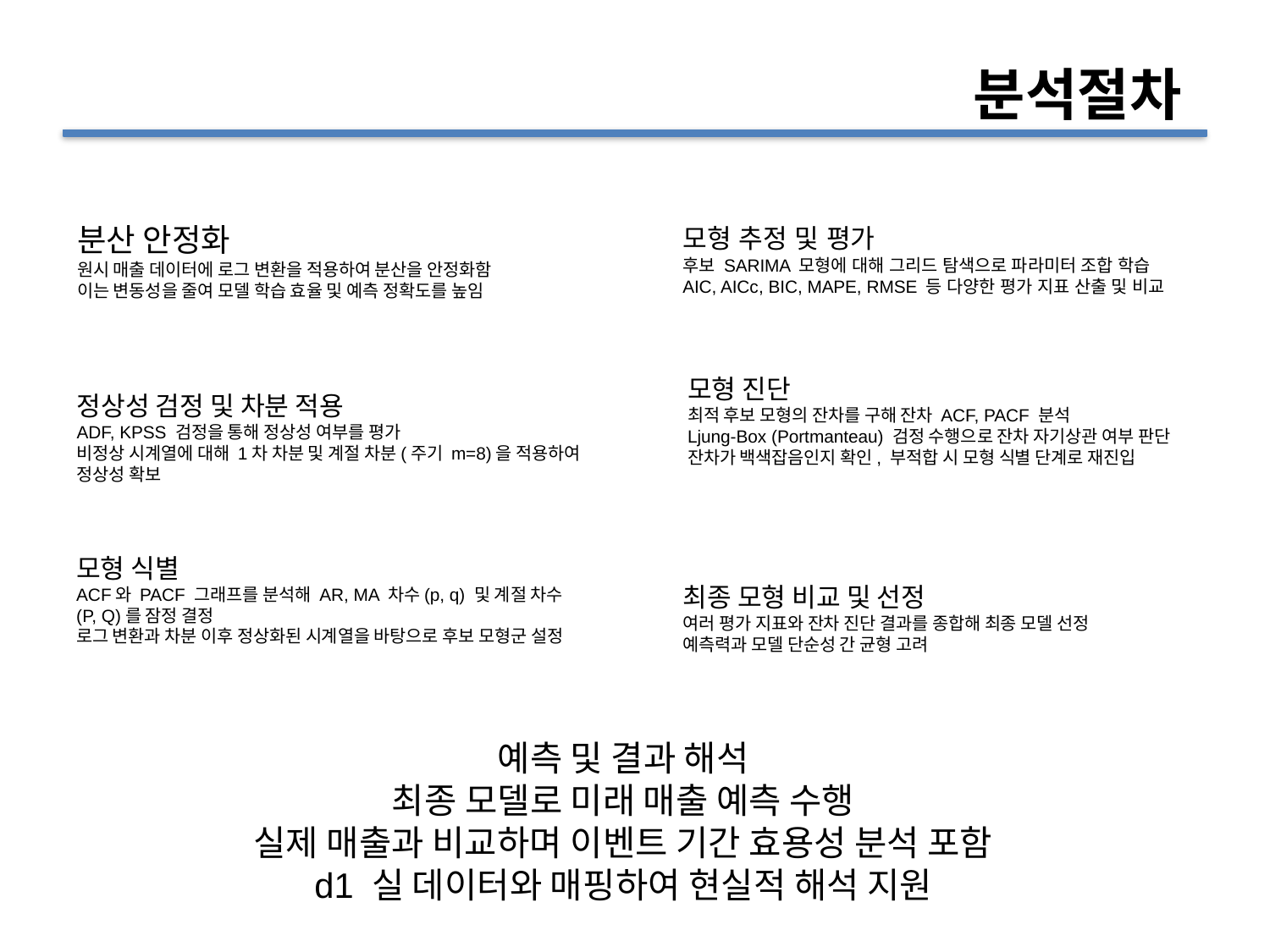

분석절차

모형 추정 및 평가
후보 SARIMA 모형에 대해 그리드 탐색으로 파라미터 조합 학습
AIC, AICc, BIC, MAPE, RMSE 등 다양한 평가 지표 산출 및 비교
분산 안정화
원시 매출 데이터에 로그 변환을 적용하여 분산을 안정화함
이는 변동성을 줄여 모델 학습 효율 및 예측 정확도를 높임
모형 진단
최적 후보 모형의 잔차를 구해 잔차 ACF, PACF 분석
Ljung-Box (Portmanteau) 검정 수행으로 잔차 자기상관 여부 판단
잔차가 백색잡음인지 확인, 부적합 시 모형 식별 단계로 재진입
정상성 검정 및 차분 적용
ADF, KPSS 검정을 통해 정상성 여부를 평가
비정상 시계열에 대해 1차 차분 및 계절 차분(주기 m=8)을 적용하여 정상성 확보
모형 식별
ACF와 PACF 그래프를 분석해 AR, MA 차수(p, q) 및 계절 차수(P, Q)를 잠정 결정
로그 변환과 차분 이후 정상화된 시계열을 바탕으로 후보 모형군 설정
최종 모형 비교 및 선정
여러 평가 지표와 잔차 진단 결과를 종합해 최종 모델 선정
예측력과 모델 단순성 간 균형 고려
예측 및 결과 해석
최종 모델로 미래 매출 예측 수행
실제 매출과 비교하며 이벤트 기간 효용성 분석 포함
d1 실 데이터와 매핑하여 현실적 해석 지원